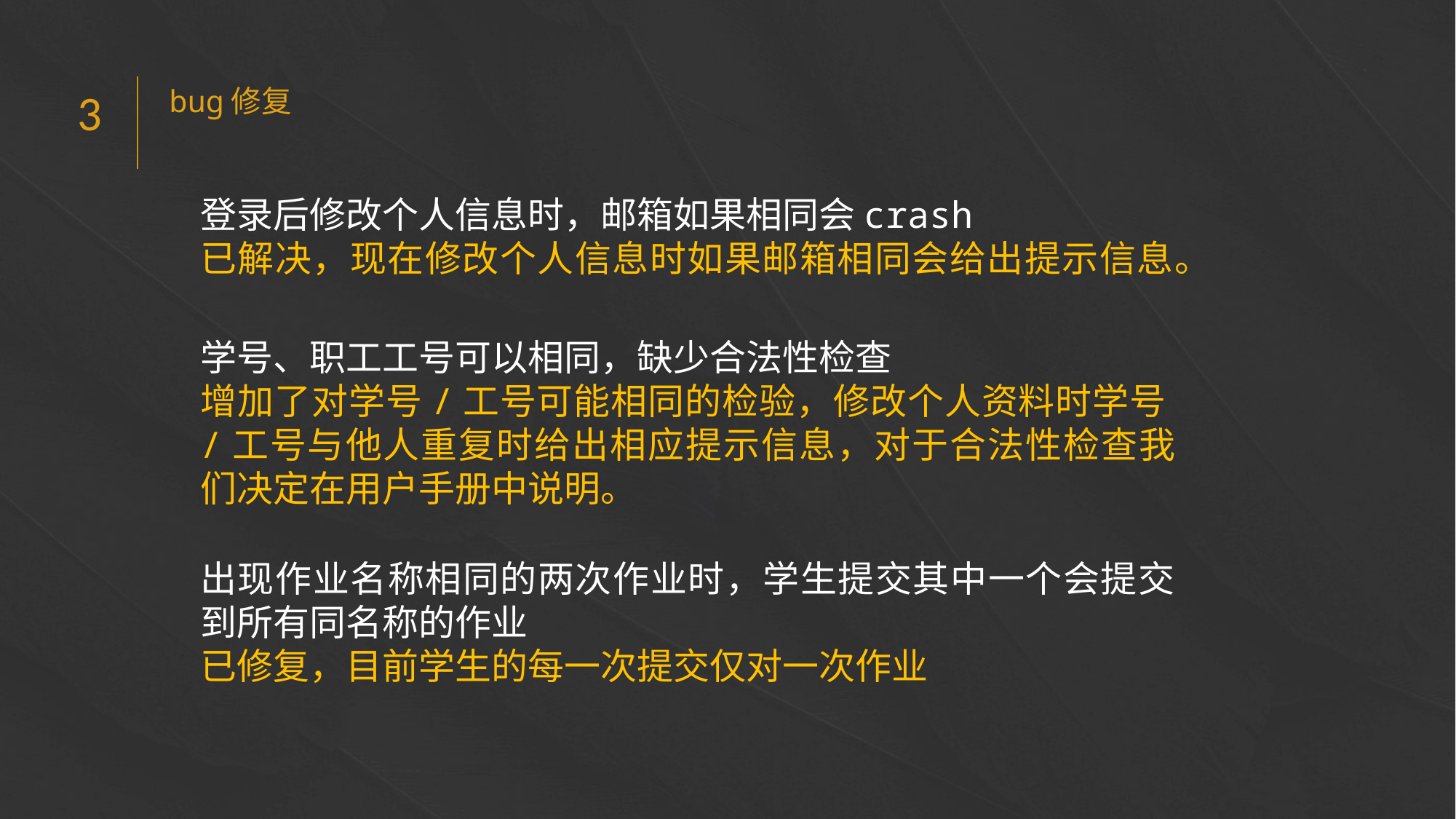

bug修复
3

登录后修改个人信息时，邮箱如果相同会crash
已解决，现在修改个人信息时如果邮箱相同会给出提示信息。
e7d195523061f1c0205959036996ad55c215b892a7aac5c0B9ADEF7896FB48F2EF97163A2DE1401E1875DEDC438B7864AD24CA23553DBBBD975DAF4CAD4A2592689FFB6CEE59FFA55B2702D0E5EE29CDFC0DD98BC7D6A39A64D3162AEA17DB19B9B9A87D0E9A0C5838999CD047764B32476FB53FC54D3671B43638F8C25D9EC95BB52BCC6C1CB3F6DE41EB0266A54822
学号、职工工号可以相同，缺少合法性检查
增加了对学号/工号可能相同的检验，修改个人资料时学号/工号与他人重复时给出相应提示信息，对于合法性检查我们决定在用户手册中说明。
出现作业名称相同的两次作业时，学生提交其中一个会提交到所有同名称的作业
已修复，目前学生的每一次提交仅对一次作业